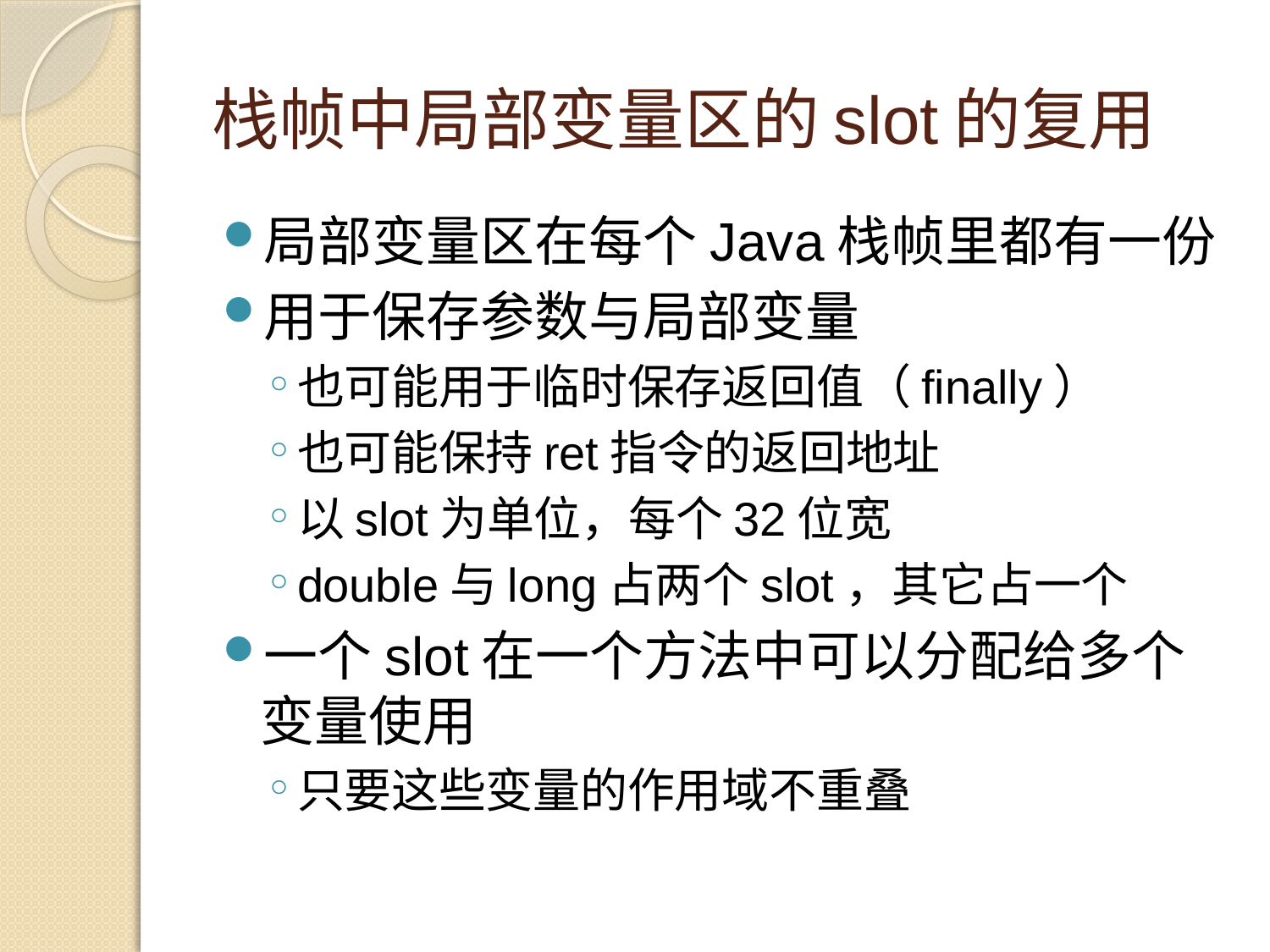

# 栈帧中局部变量区的slot的复用
局部变量区在每个Java栈帧里都有一份
用于保存参数与局部变量
也可能用于临时保存返回值（finally）
也可能保持ret指令的返回地址
以slot为单位，每个32位宽
double与long占两个slot，其它占一个
一个slot在一个方法中可以分配给多个变量使用
只要这些变量的作用域不重叠